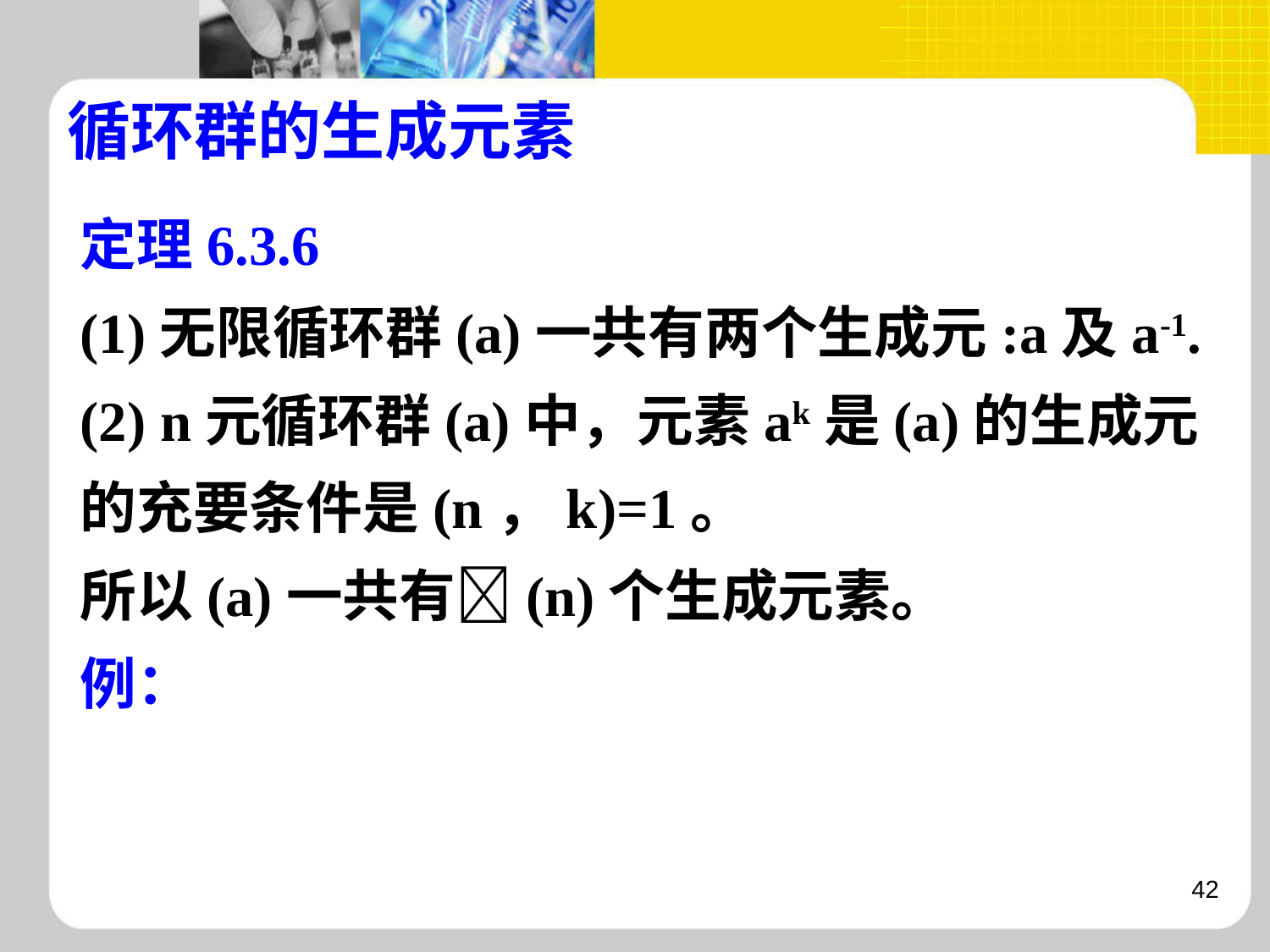

# 循环群的生成元素
定理6.3.6
(1)无限循环群(a)一共有两个生成元:a及a-1.
(2) n元循环群(a)中，元素ak是(a)的生成元的充要条件是(n，k)=1。
所以(a)一共有ϕ(n)个生成元素。
例：

42